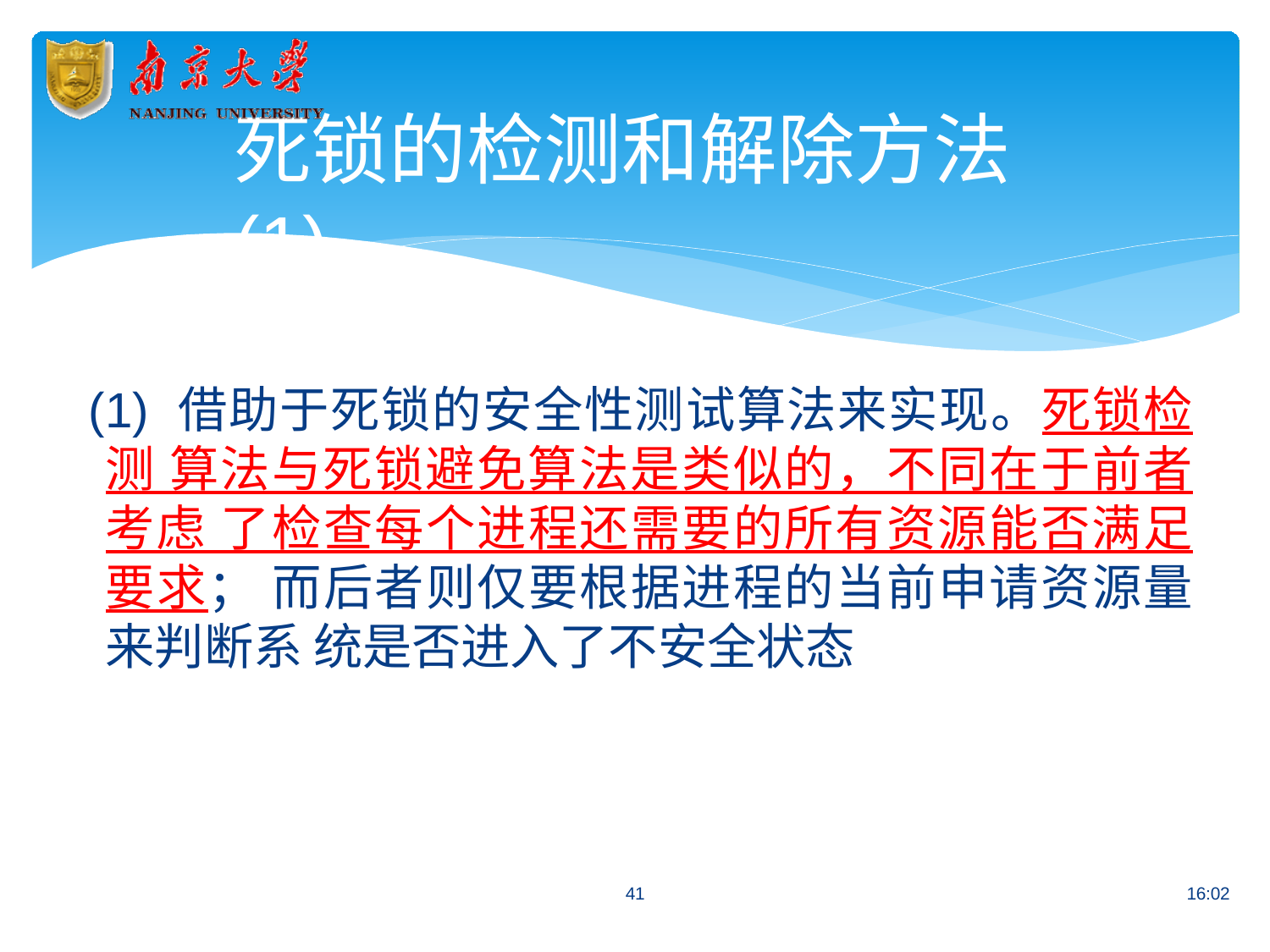

# 死锁的检测和解除方法(1)
(1) 借助于死锁的安全性测试算法来实现。死锁检测 算法与死锁避免算法是类似的，不同在于前者考虑 了检查每个进程还需要的所有资源能否满足要求； 而后者则仅要根据进程的当前申请资源量来判断系 统是否进入了不安全状态
41
16:02